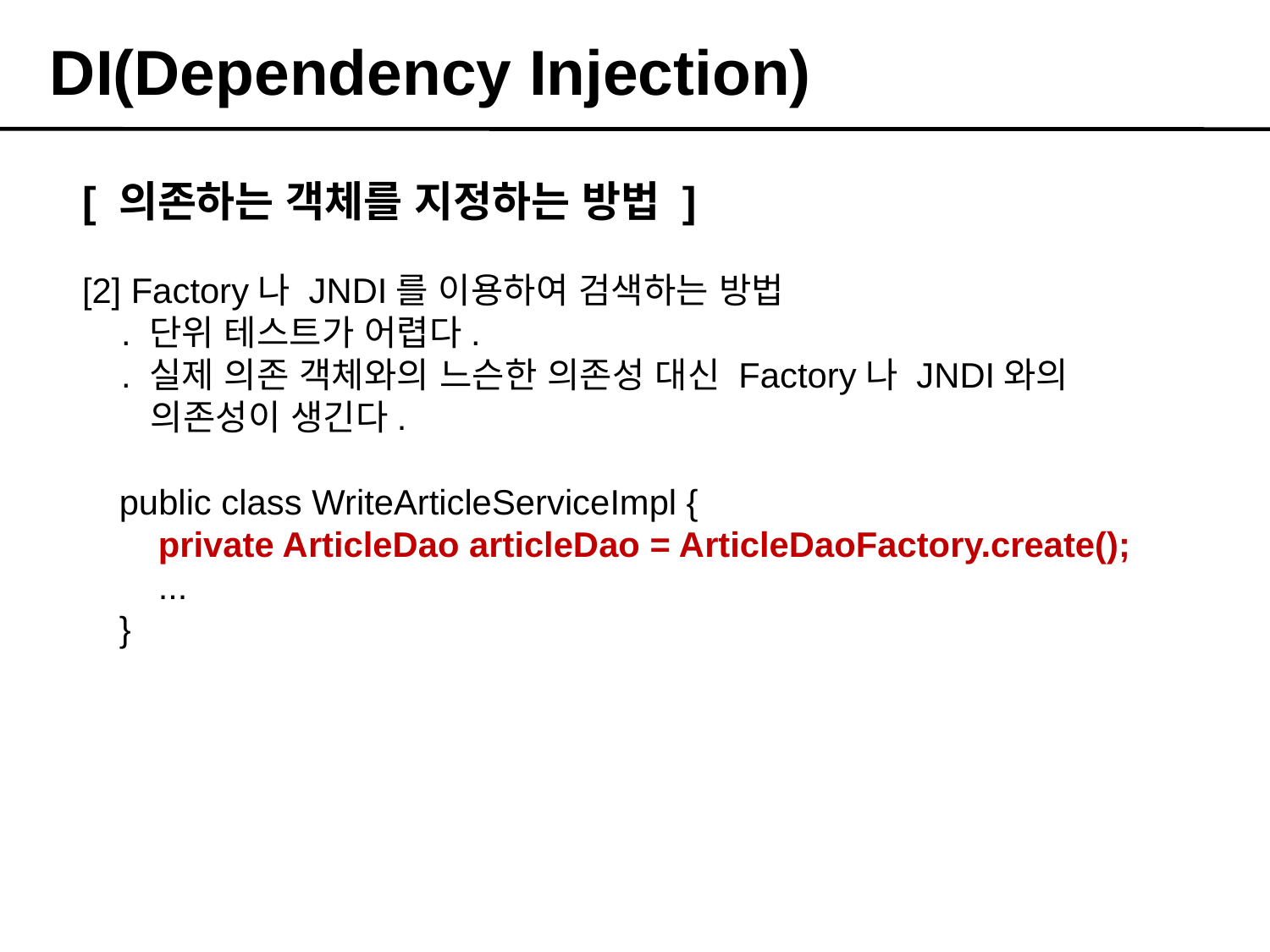

DI(Dependency Injection)
[ 의존하는 객체를 지정하는 방법 ]

[2] Factory나 JNDI를 이용하여 검색하는 방법
    . 단위 테스트가 어렵다.
    . 실제 의존 객체와의 느슨한 의존성 대신 Factory나 JNDI와의
      의존성이 생긴다.

public class WriteArticleServiceImpl {
    private ArticleDao articleDao = ArticleDaoFactory.create();
    ...
}